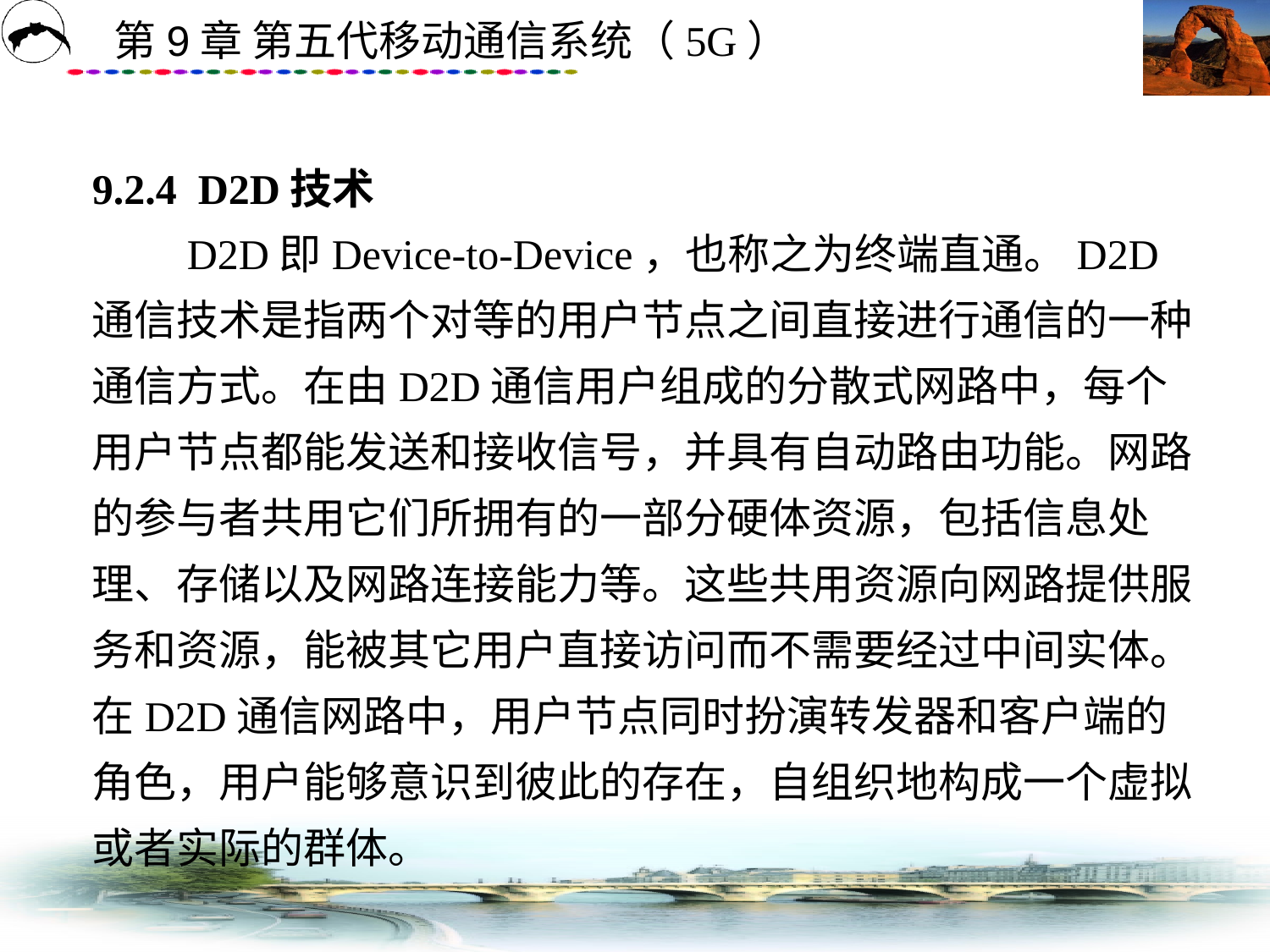

# 9.2.4  D2D技术 　　D2D即Device-to-Device，也称之为终端直通。D2D通信技术是指两个对等的用户节点之间直接进行通信的一种通信方式。在由D2D通信用户组成的分散式网路中，每个用户节点都能发送和接收信号，并具有自动路由功能。网路的参与者共用它们所拥有的一部分硬体资源，包括信息处理、存储以及网路连接能力等。这些共用资源向网路提供服务和资源，能被其它用户直接访问而不需要经过中间实体。在D2D通信网路中，用户节点同时扮演转发器和客户端的角色，用户能够意识到彼此的存在，自组织地构成一个虚拟或者实际的群体。